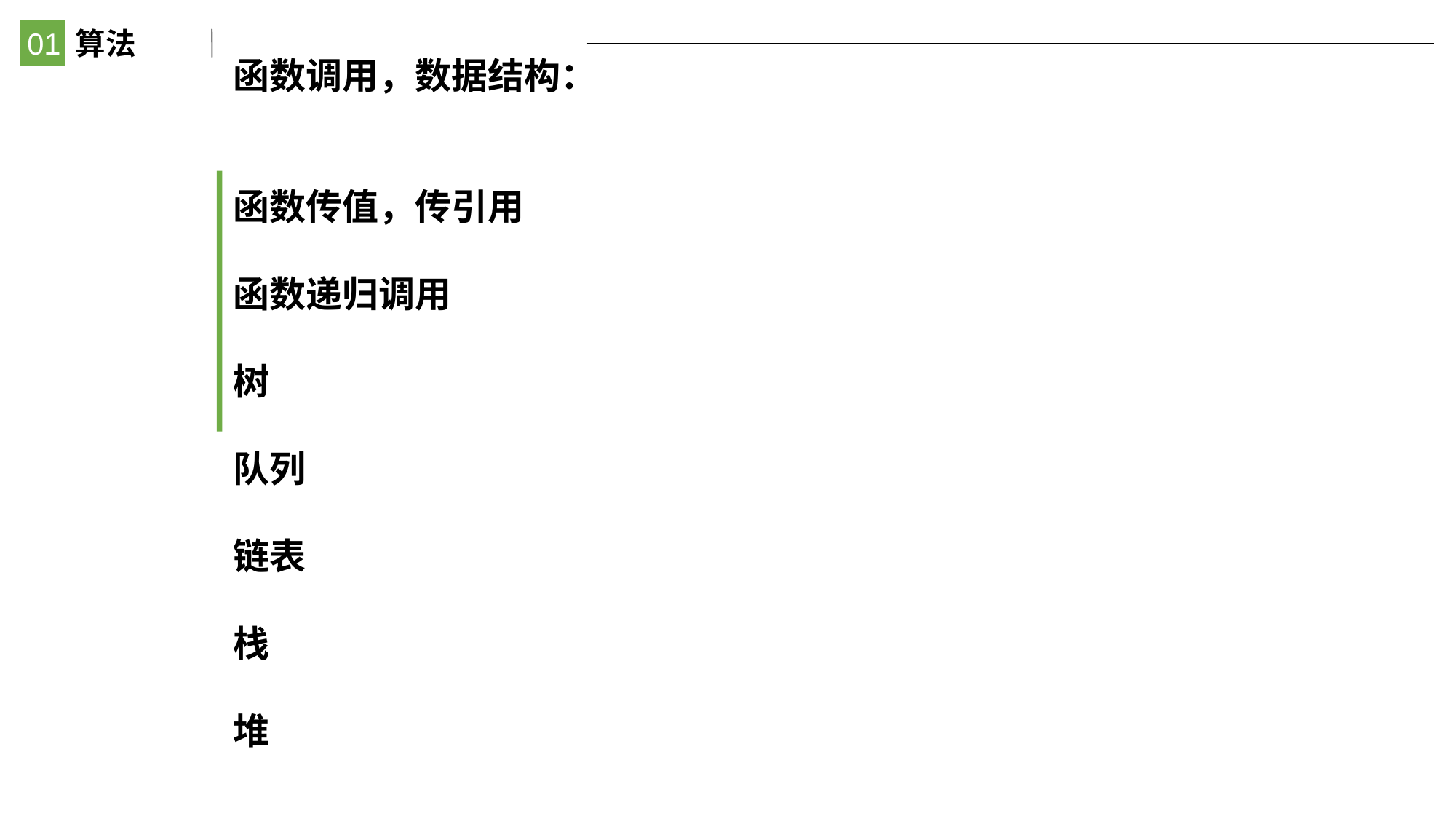

01
算法

函数调用，数据结构：

函数传值，传引用

函数递归调用

树

队列

链表

栈

堆